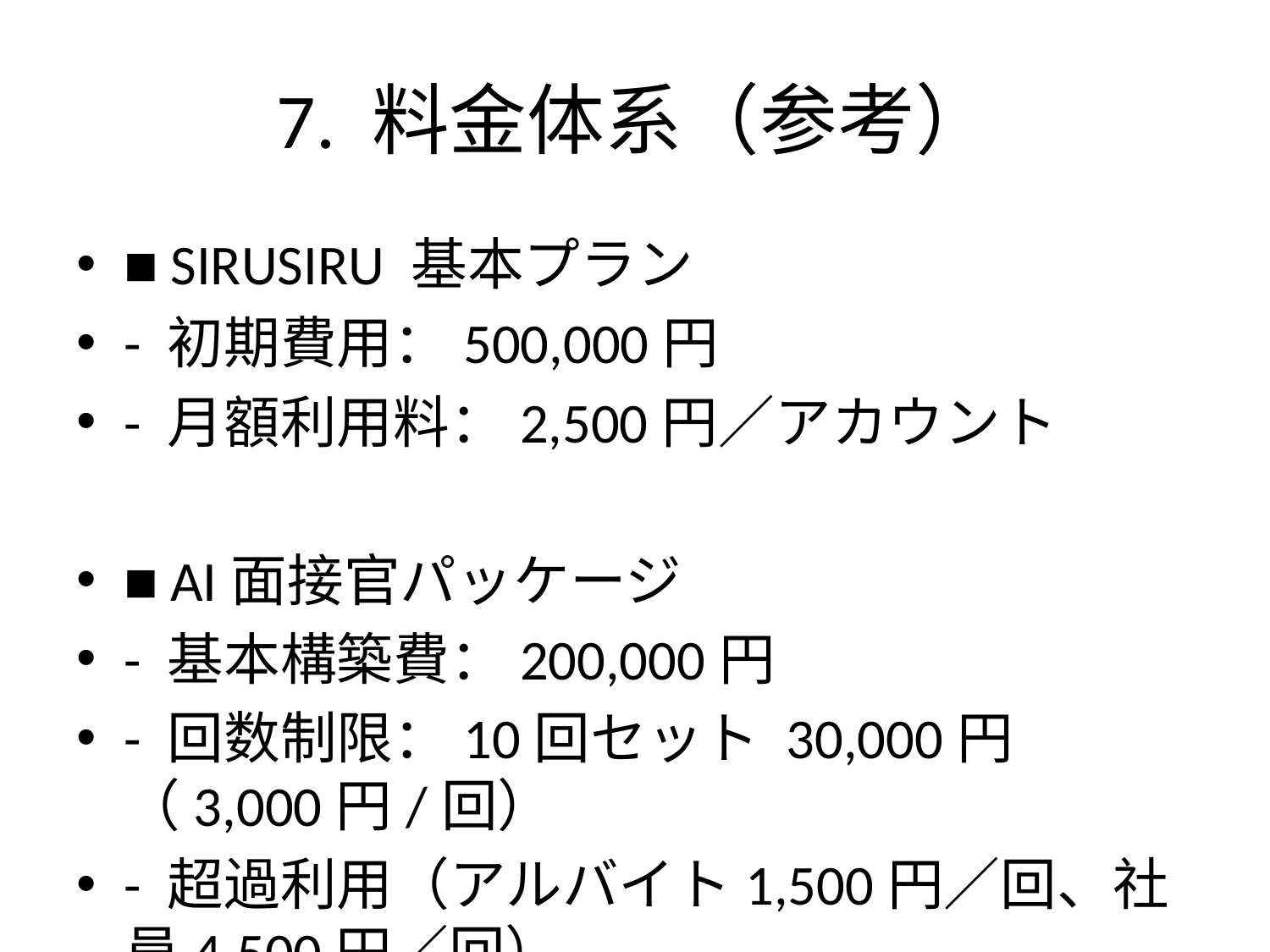

# 7. 料金体系（参考）
■ SIRUSIRU 基本プラン
- 初期費用：500,000円
- 月額利用料：2,500円／アカウント

■ AI面接官パッケージ
- 基本構築費：200,000円
- 回数制限：10回セット 30,000円（3,000円/回）
- 超過利用（アルバイト1,500円／回、社員4,500円／回）

■ カスタムオプション
- アバター制作：700,000円
- 通常アニメーション：200,000円
- 3D高品質アニメーション：1,000,000円〜
- ロゴアニメーション：200,000円